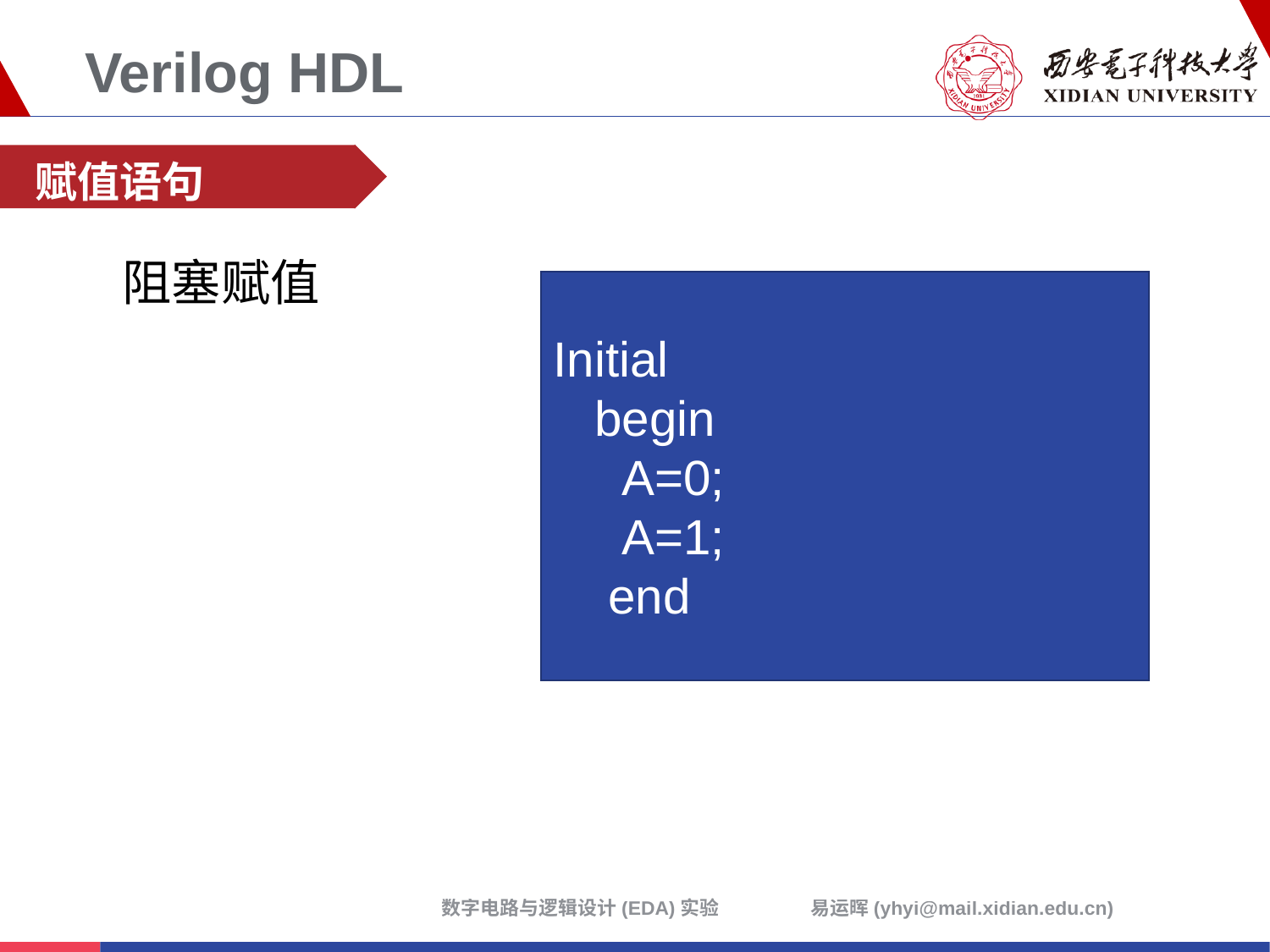

# Verilog HDL
赋值语句
阻塞赋值

Initial
   begin
     A=0;
     A=1;
    end